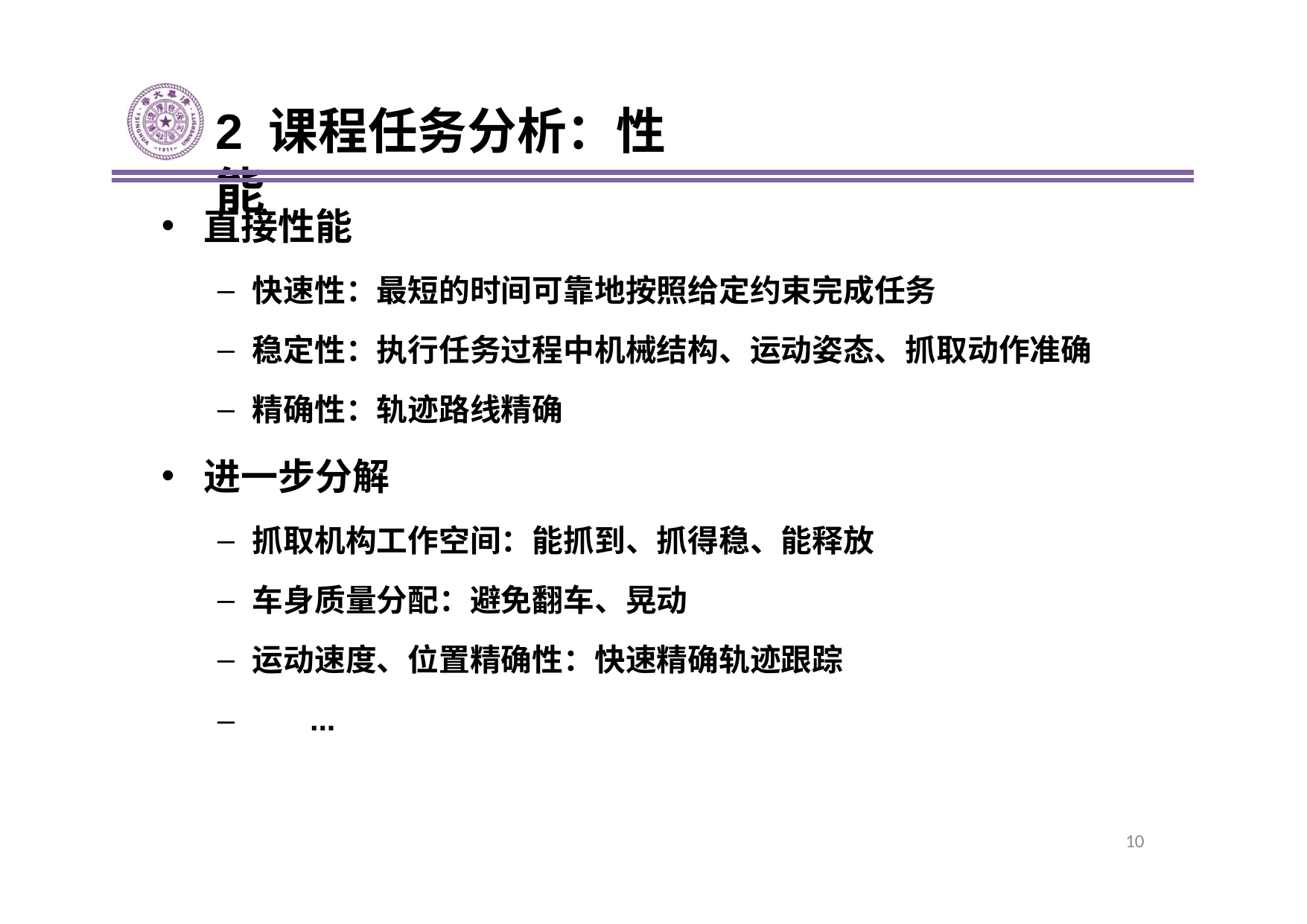

# 2 课程任务分析：性能

直接性能
快速性：最短的时间可靠地按照给定约束完成任务
稳定性：执行任务过程中机械结构、运动姿态、抓取动作准确
精确性：轨迹路线精确
进一步分解
抓取机构工作空间：能抓到、抓得稳、能释放
车身质量分配：避免翻车、晃动
运动速度、位置精确性：快速精确轨迹跟踪
–	...
10